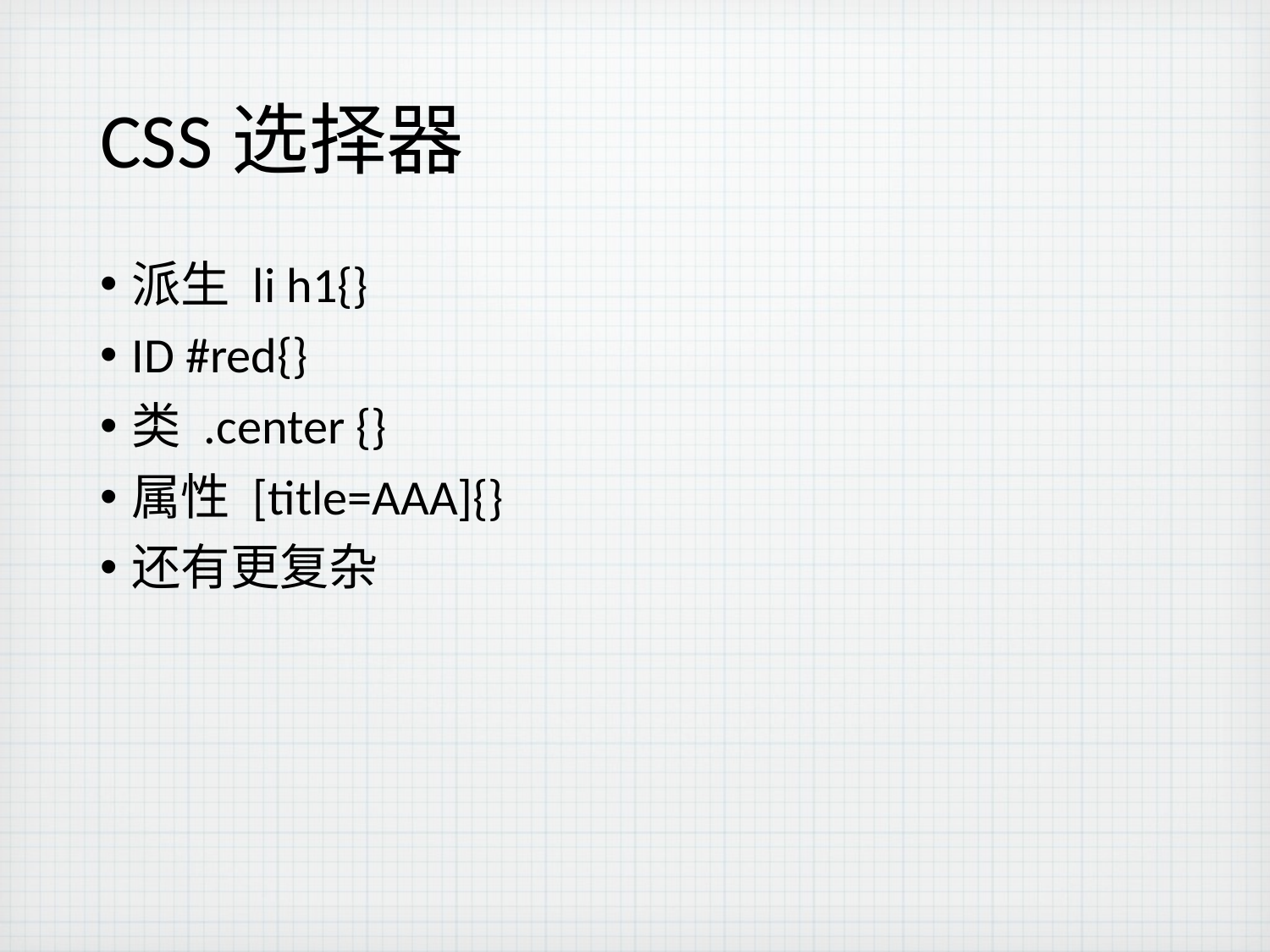

# CSS选择器
派生 li h1{}
ID #red{}
类 .center {}
属性 [title=AAA]{}
还有更复杂